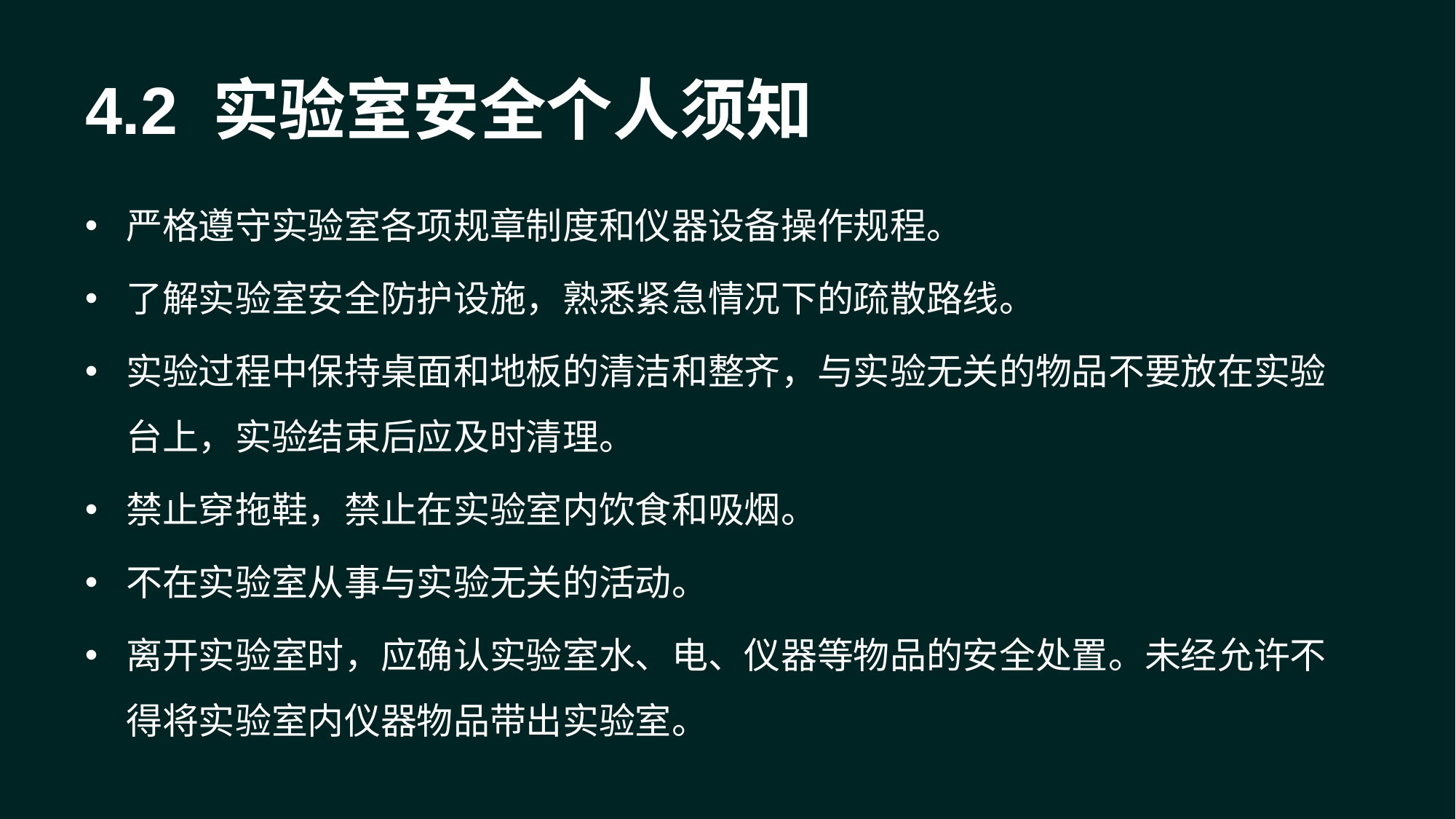

4.2 实验室安全个人须知
严格遵守实验室各项规章制度和仪器设备操作规程。
了解实验室安全防护设施，熟悉紧急情况下的疏散路线。
实验过程中保持桌面和地板的清洁和整齐，与实验无关的物品不要放在实验台上，实验结束后应及时清理。
禁止穿拖鞋，禁止在实验室内饮食和吸烟。
不在实验室从事与实验无关的活动。
离开实验室时，应确认实验室水、电、仪器等物品的安全处置。未经允许不得将实验室内仪器物品带出实验室。